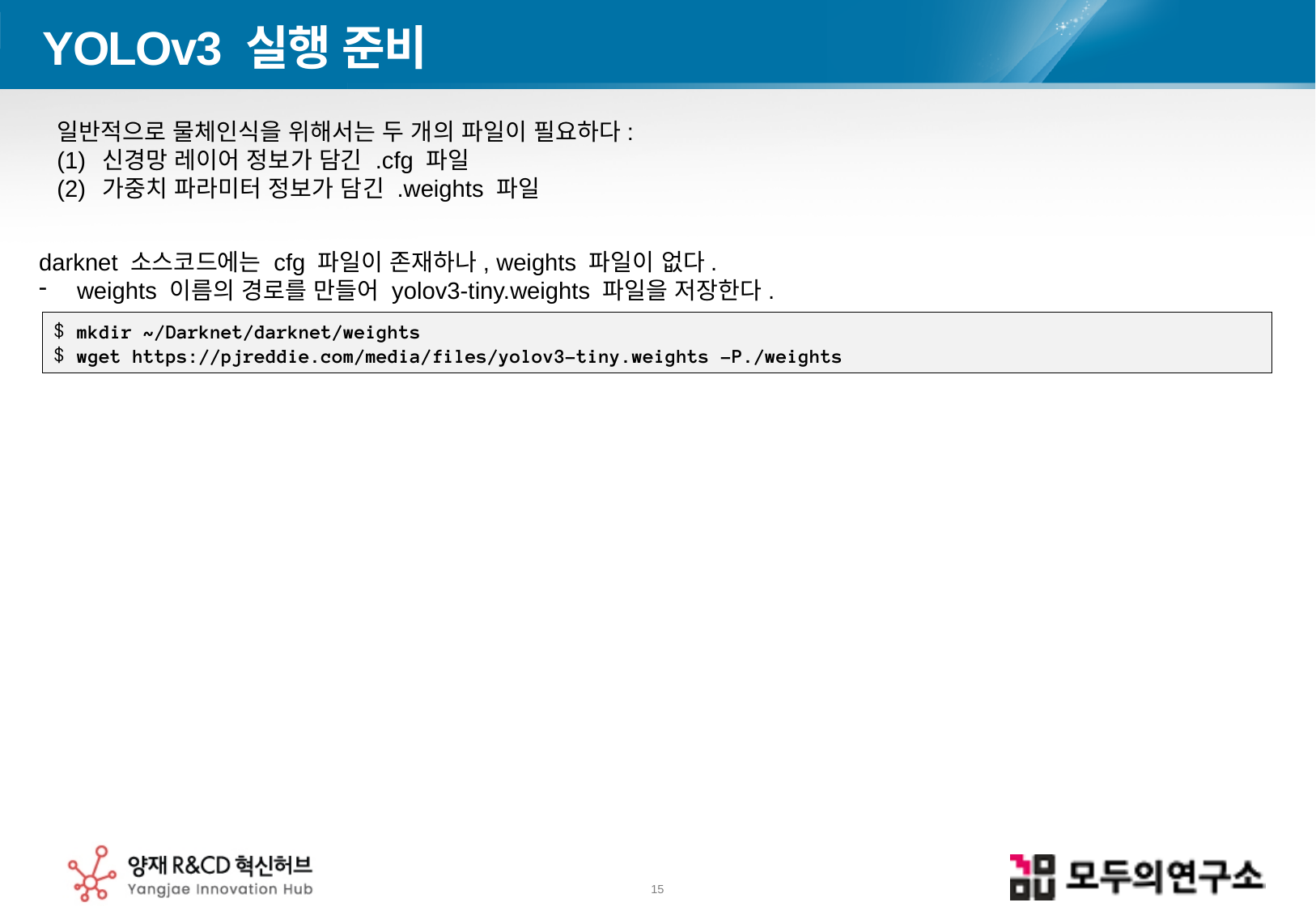

# YOLOv3 실행 준비
일반적으로 물체인식을 위해서는 두 개의 파일이 필요하다:
신경망 레이어 정보가 담긴 .cfg 파일
가중치 파라미터 정보가 담긴 .weights 파일
darknet 소스코드에는 cfg 파일이 존재하나, weights 파일이 없다.
weights 이름의 경로를 만들어 yolov3-tiny.weights 파일을 저장한다.
mkdir ~/Darknet/darknet/weights
wget https://pjreddie.com/media/files/yolov3-tiny.weights -P./weights